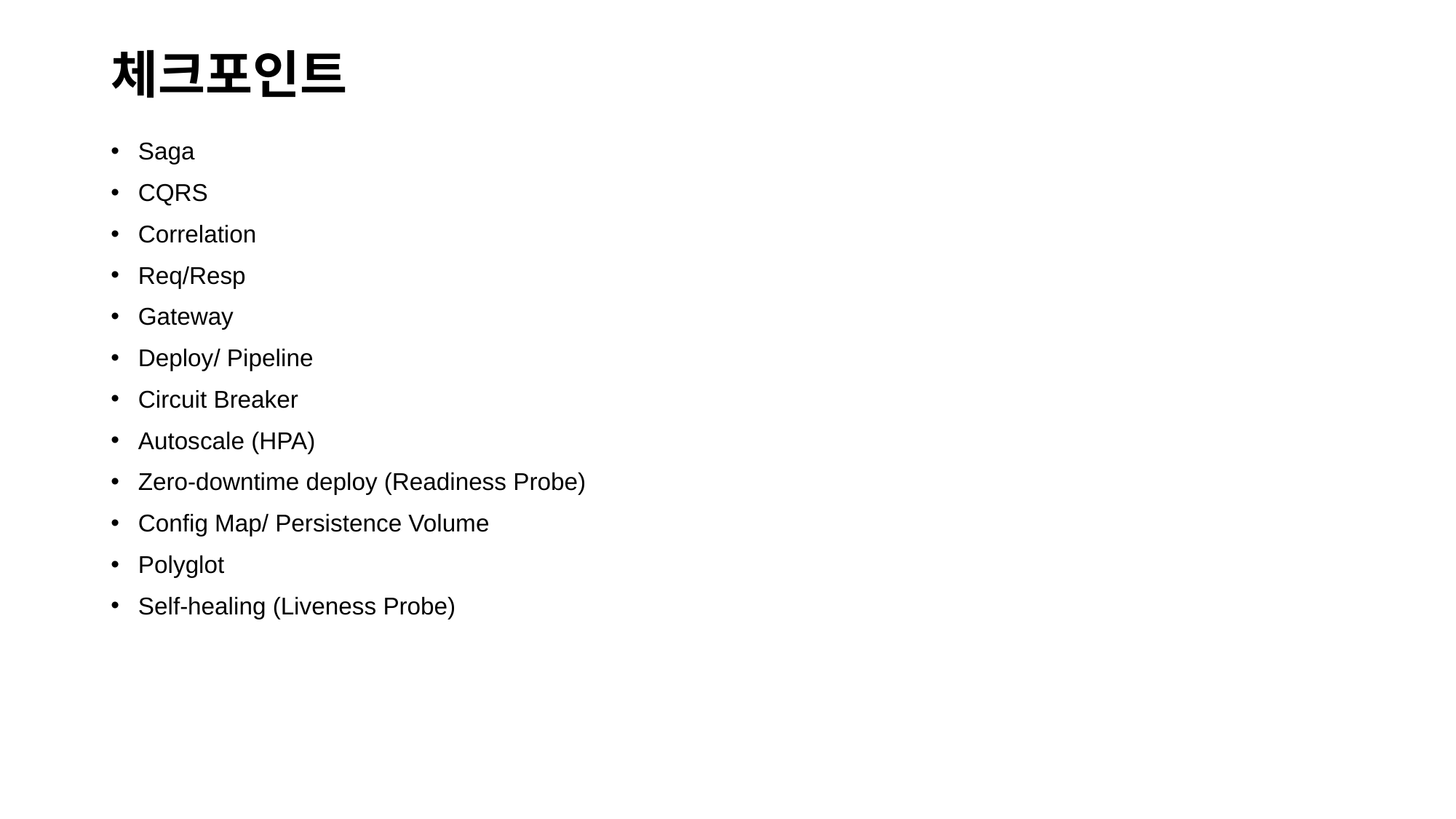

# 체크포인트
Saga
CQRS
Correlation
Req/Resp
Gateway
Deploy/ Pipeline
Circuit Breaker
Autoscale (HPA)
Zero-downtime deploy (Readiness Probe)
Config Map/ Persistence Volume
Polyglot
Self-healing (Liveness Probe)